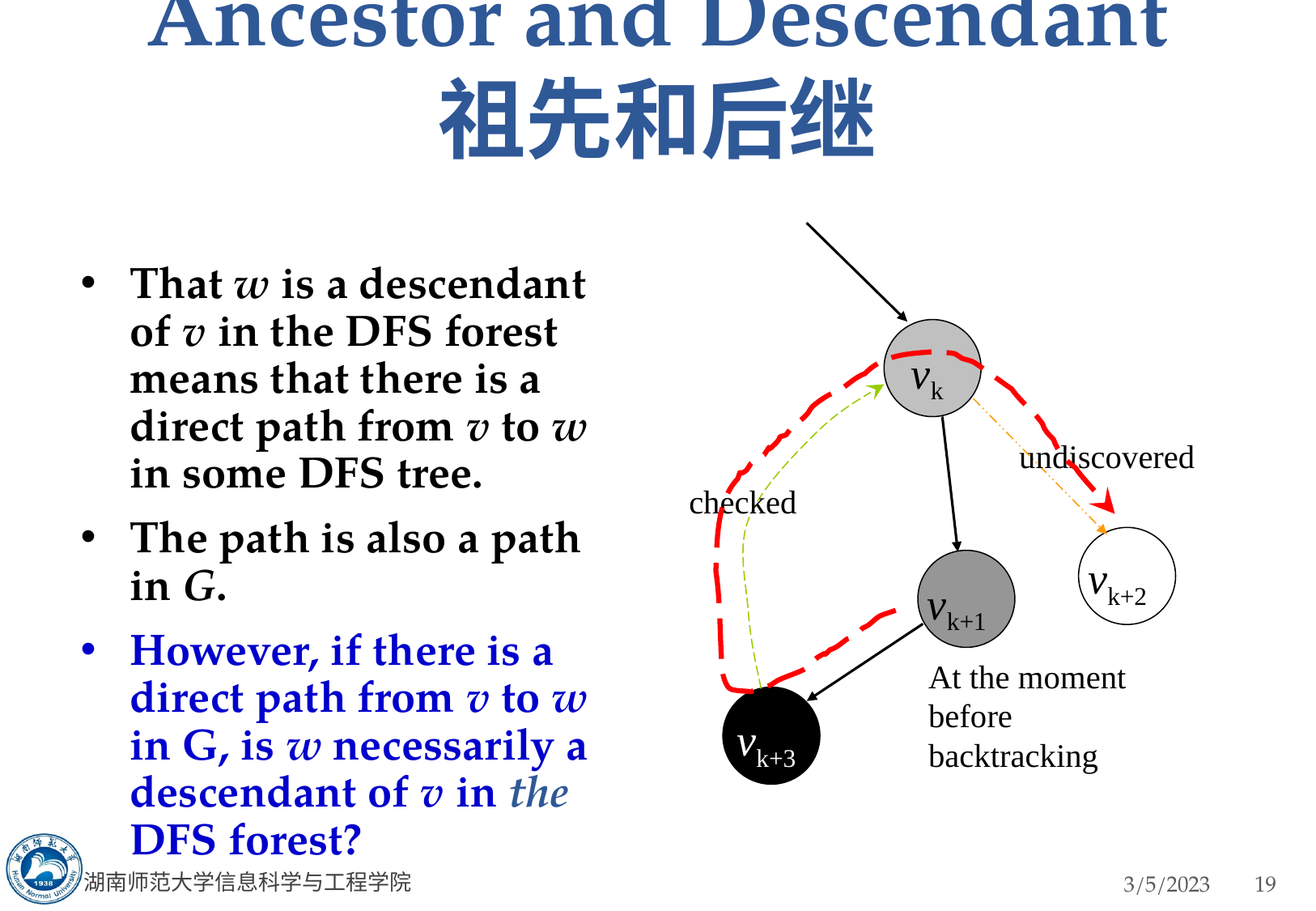

# Ancestor and Descendant 祖先和后继

vk

undiscovered
checked

vk+2

vk+1

At the moment before backtracking

vk+3
That w is a descendant of v in the DFS forest means that there is a direct path from v to w in some DFS tree.
The path is also a path in G.
However, if there is a direct path from v to w in G, is w necessarily a descendant of v in the DFS forest?

湖南师范大学信息科学与工程学院
3/5/2023
19